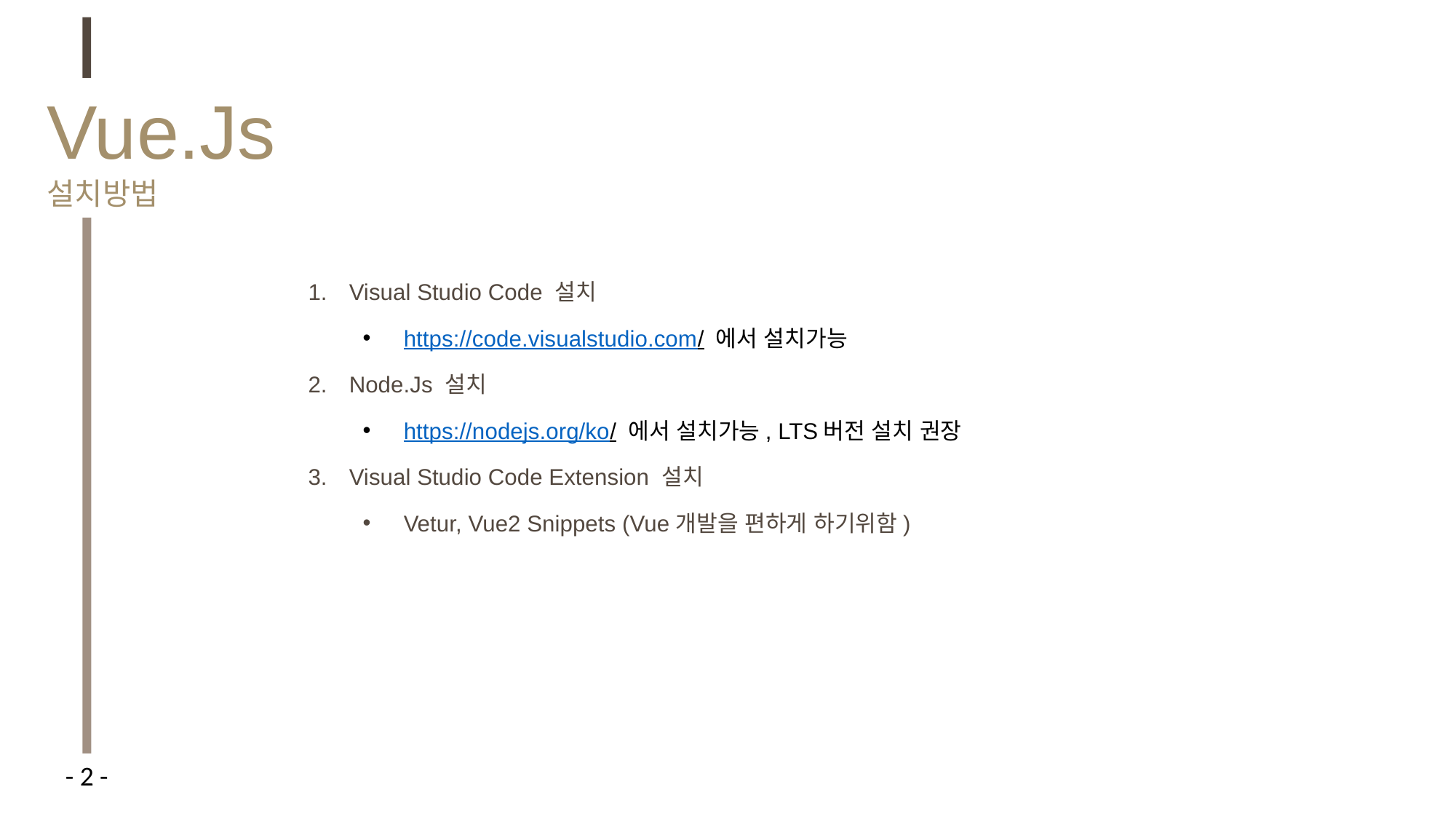

Vue.Js 설치방법

Visual Studio Code 설치
https://code.visualstudio.com/ 에서 설치가능
Node.Js 설치
https://nodejs.org/ko/ 에서 설치가능, LTS버전 설치 권장
Visual Studio Code Extension 설치
Vetur, Vue2 Snippets (Vue개발을 편하게 하기위함)

- 2 -